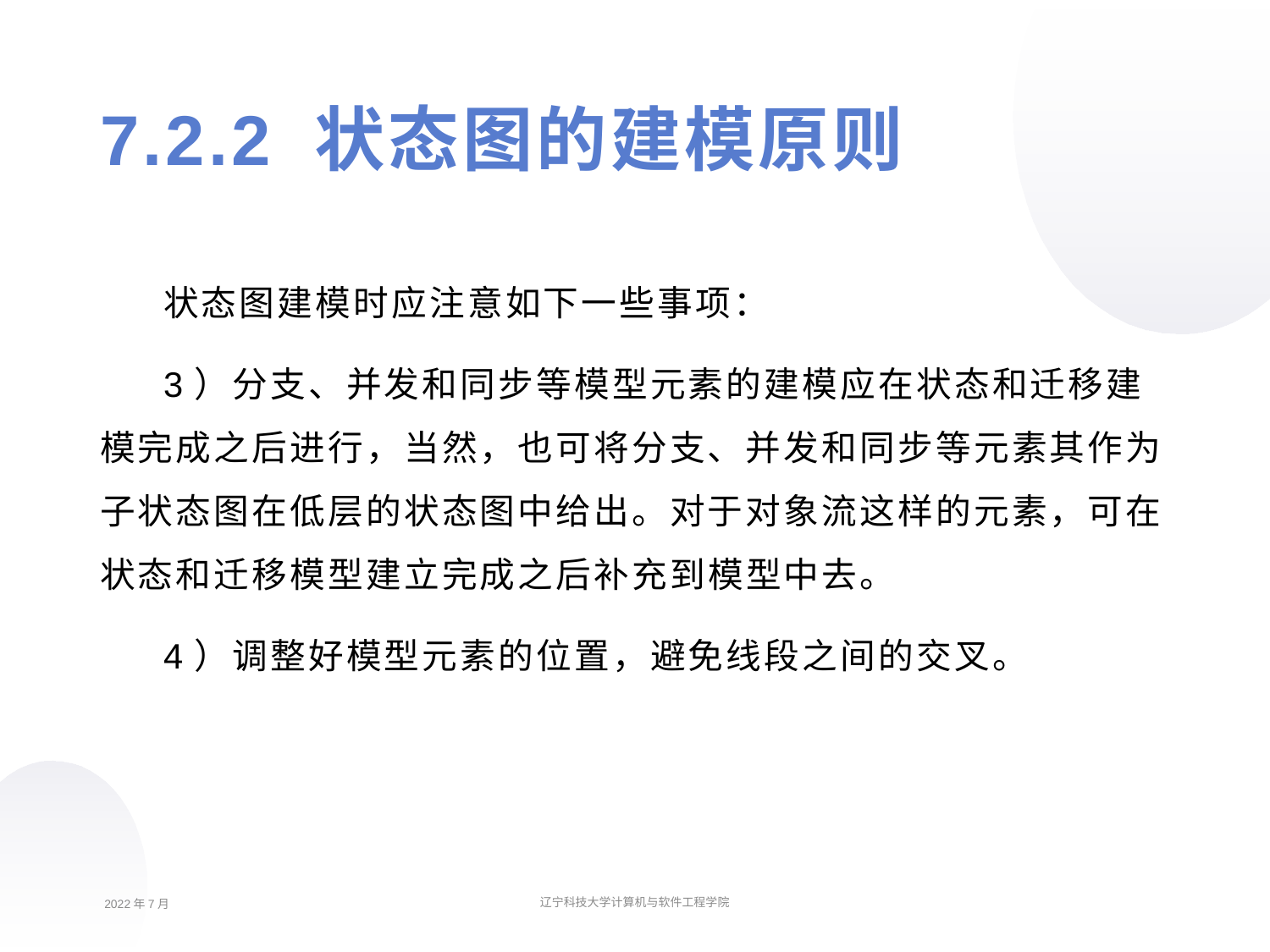

7.2.2 状态图的建模原则
状态图建模时应注意如下一些事项：
3）分支、并发和同步等模型元素的建模应在状态和迁移建模完成之后进行，当然，也可将分支、并发和同步等元素其作为子状态图在低层的状态图中给出。对于对象流这样的元素，可在状态和迁移模型建立完成之后补充到模型中去。
4）调整好模型元素的位置，避免线段之间的交叉。

2022年7月
辽宁科技大学计算机与软件工程学院
50